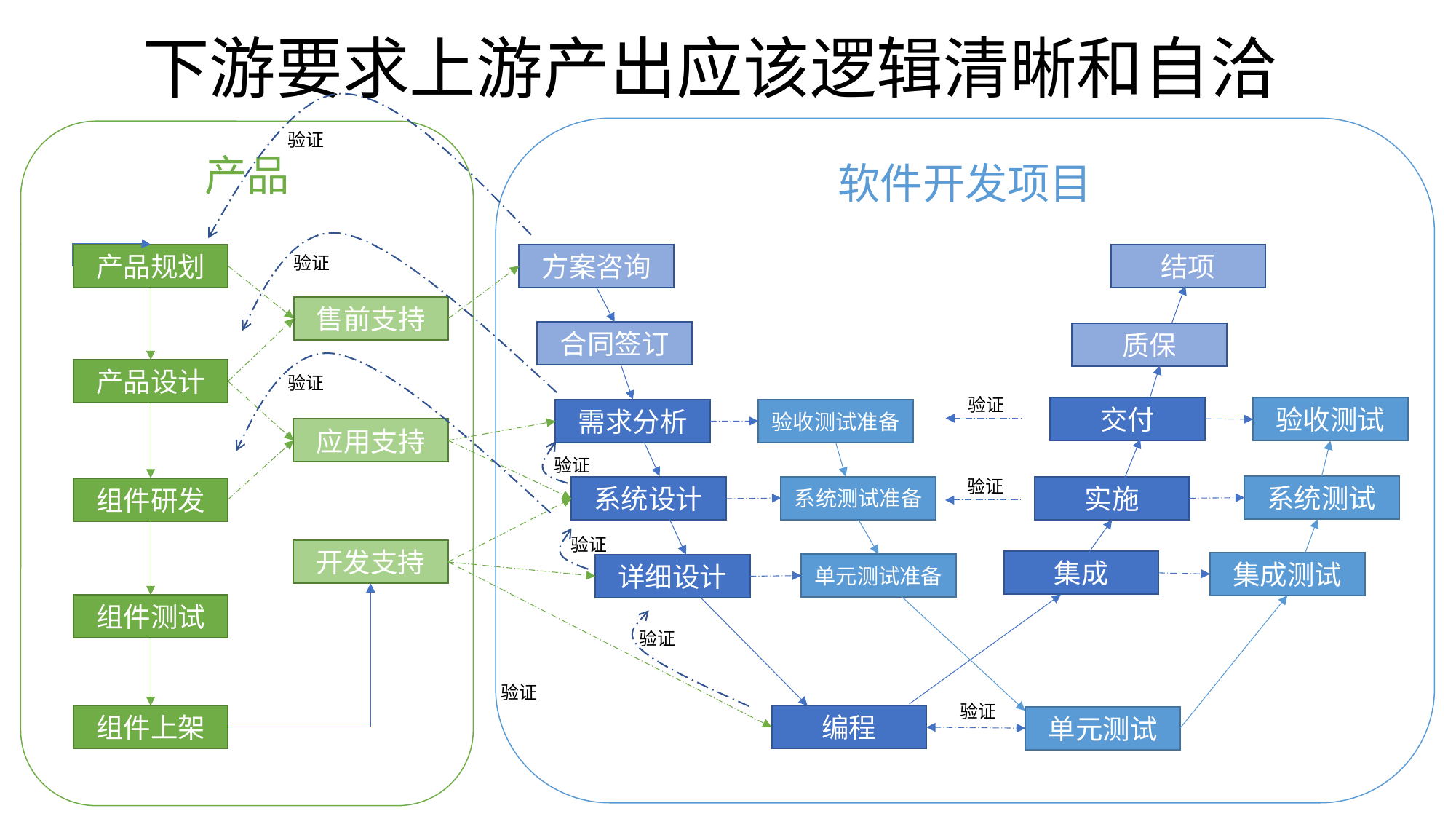

# 下游要求上游产出应该逻辑清晰和自洽
软件开发项目

产品
验证
产品规划
方案咨询
结项
验证

售前支持
合同签订
质保
产品设计
验证
验证
交付
验收测试

验收测试准备
需求分析
应用支持

验证
验证
系统测试
系统测试准备
实施
系统设计
组件研发
验证

开发支持
集成
集成测试
单元测试准备
详细设计
组件测试
验证

验证
验证
组件上架
编程
单元测试